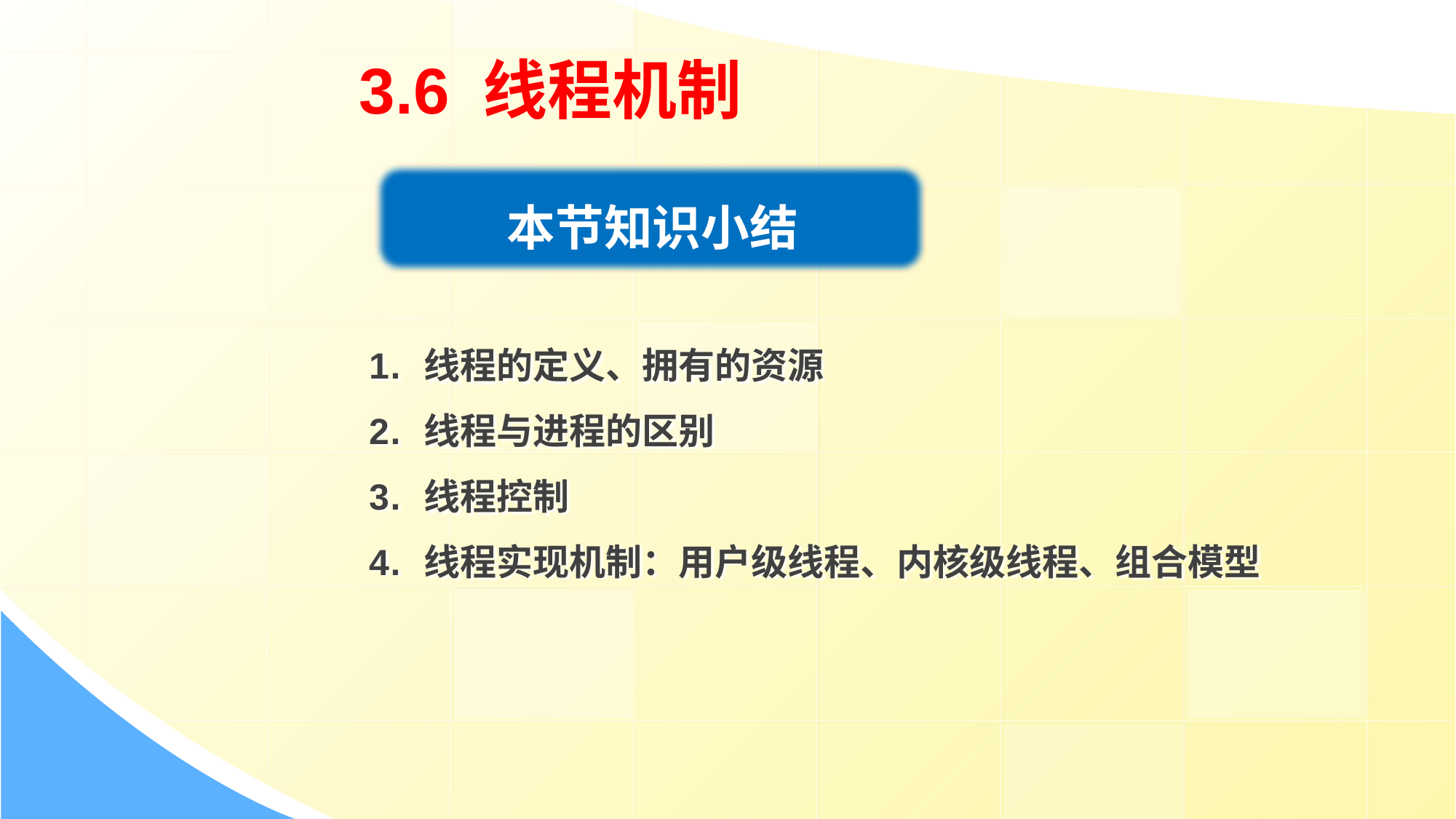

3.6 线程机制

本节知识小结
线程的定义、拥有的资源
线程与进程的区别
线程控制
线程实现机制：用户级线程、内核级线程、组合模型